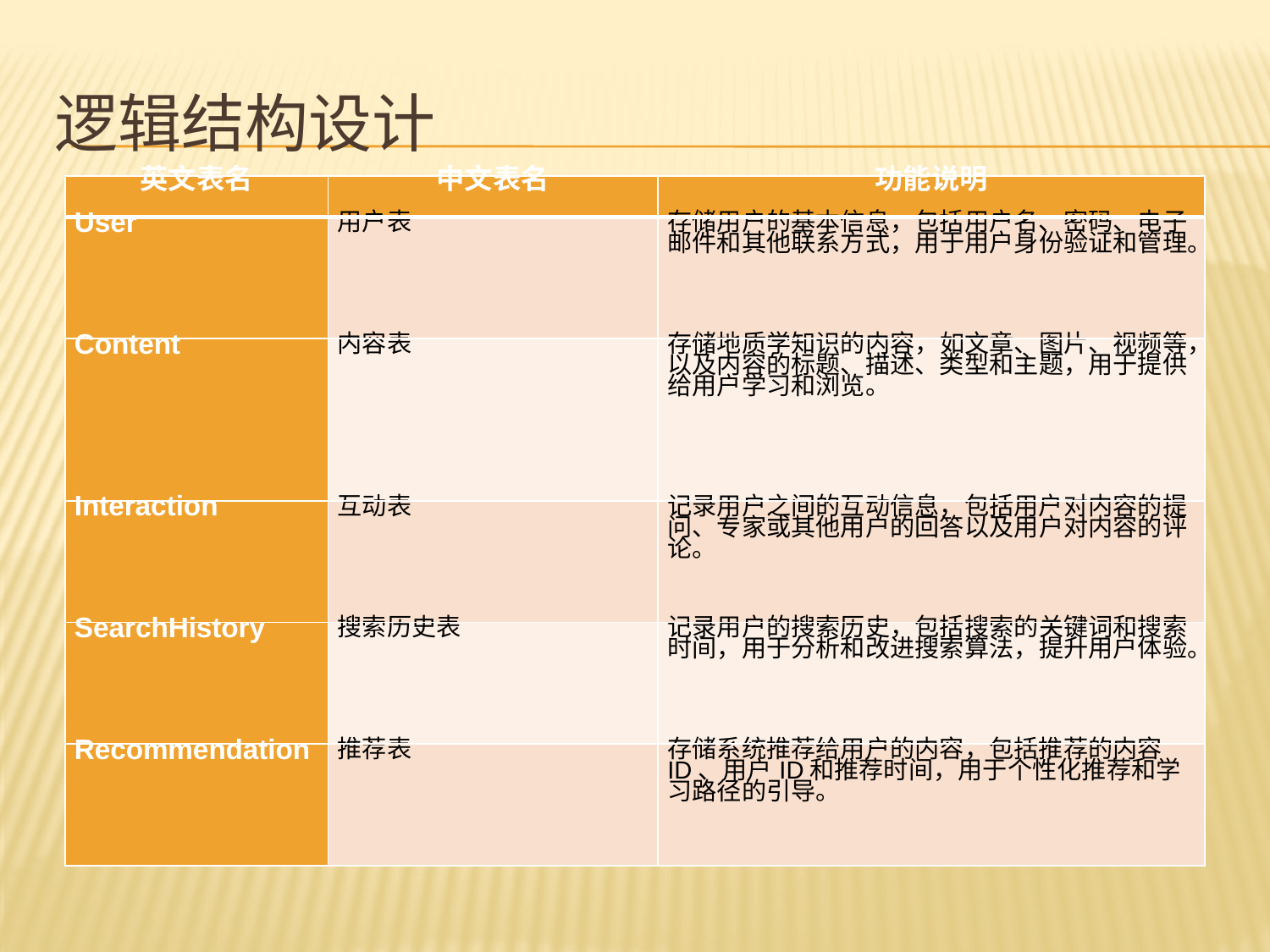

# 逻辑结构设计
| 英文表名 | 中文表名 | 功能说明 |
| --- | --- | --- |
| User | 用户表 | 存储用户的基本信息，包括用户名、密码、电子邮件和其他联系方式，用于用户身份验证和管理。 |
| Content | 内容表 | 存储地质学知识的内容，如文章、图片、视频等，以及内容的标题、描述、类型和主题，用于提供给用户学习和浏览。 |
| Interaction | 互动表 | 记录用户之间的互动信息，包括用户对内容的提问、专家或其他用户的回答以及用户对内容的评论。 |
| SearchHistory | 搜索历史表 | 记录用户的搜索历史，包括搜索的关键词和搜索时间，用于分析和改进搜索算法，提升用户体验。 |
| Recommendation | 推荐表 | 存储系统推荐给用户的内容，包括推荐的内容ID、用户ID和推荐时间，用于个性化推荐和学习路径的引导。 |